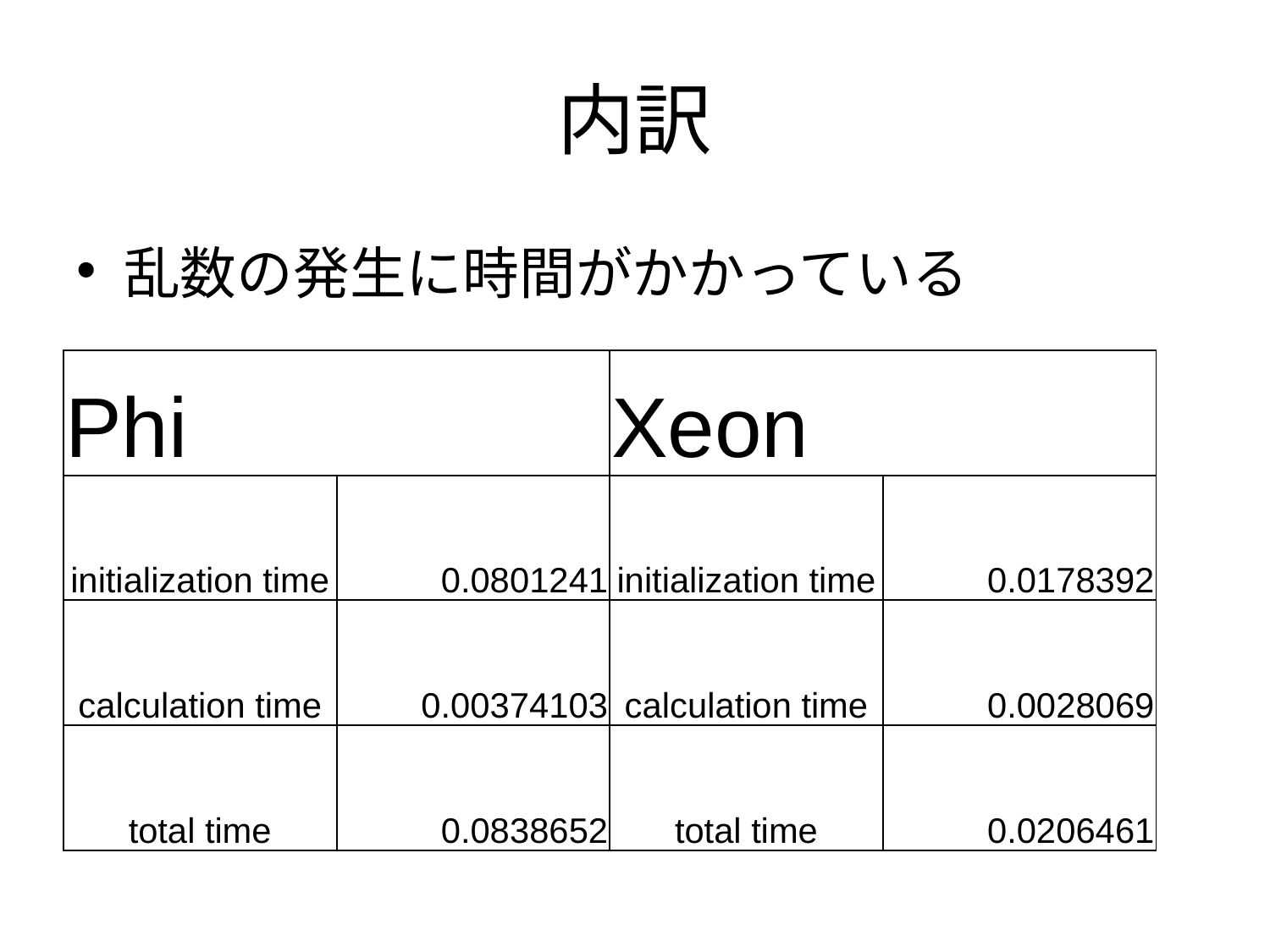

# 内訳
乱数の発生に時間がかかっている
| Phi |  | Xeon |  |
| --- | --- | --- | --- |
| initialization time | 0.0801241 | initialization time | 0.0178392 |
| calculation time | 0.00374103 | calculation time | 0.0028069 |
| total time | 0.0838652 | total time | 0.0206461 |